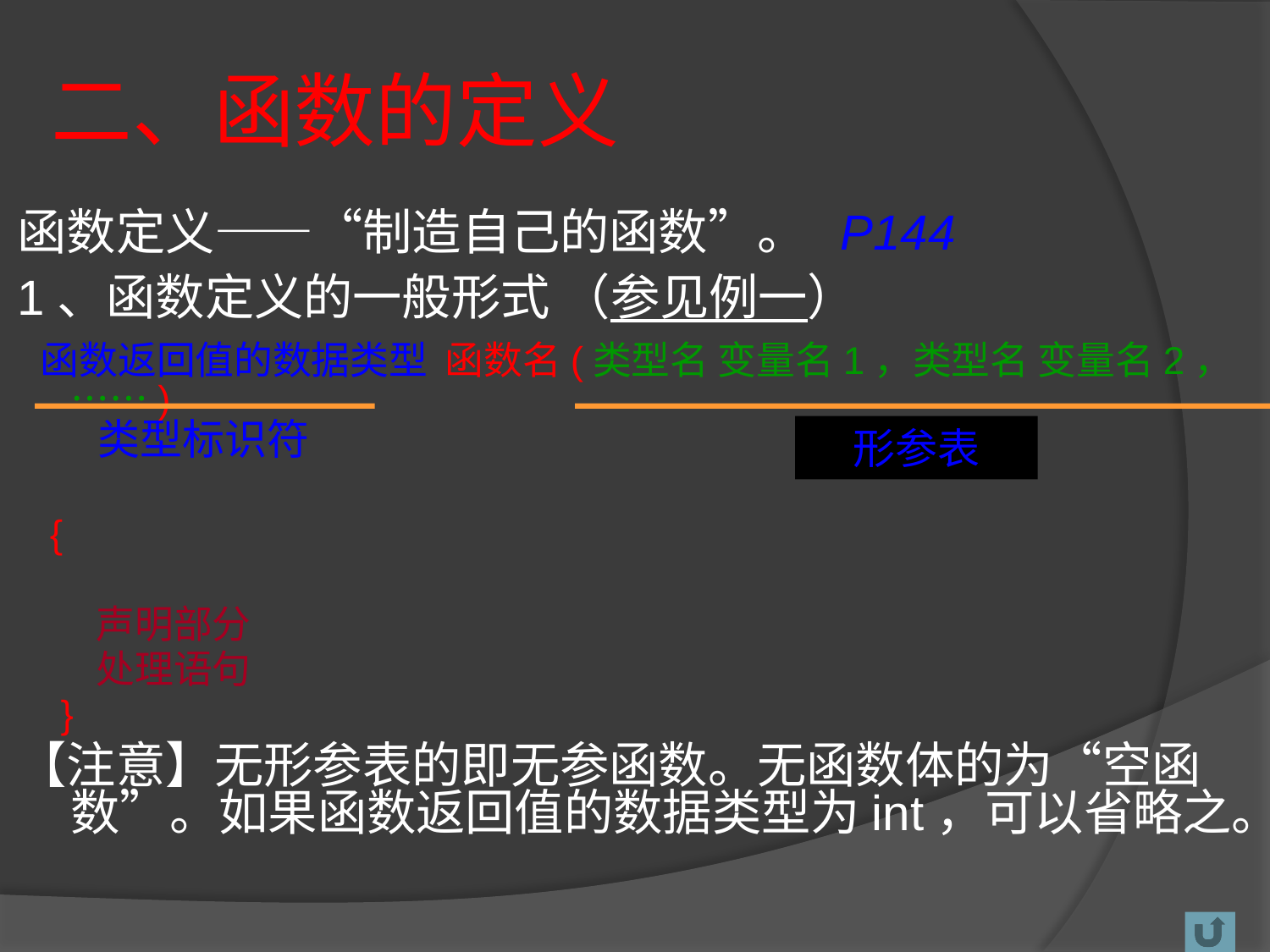

# 二、函数的定义
函数定义——“制造自己的函数”。  P144
1、函数定义的一般形式 （参见例一）
 函数返回值的数据类型  函数名(类型名 变量名1，类型名 变量名2，……)

   {

        声明部分
        处理语句
    }
【注意】无形参表的即无参函数。无函数体的为“空函数”。如果函数返回值的数据类型为int，可以省略之。

类型标识符

形参表